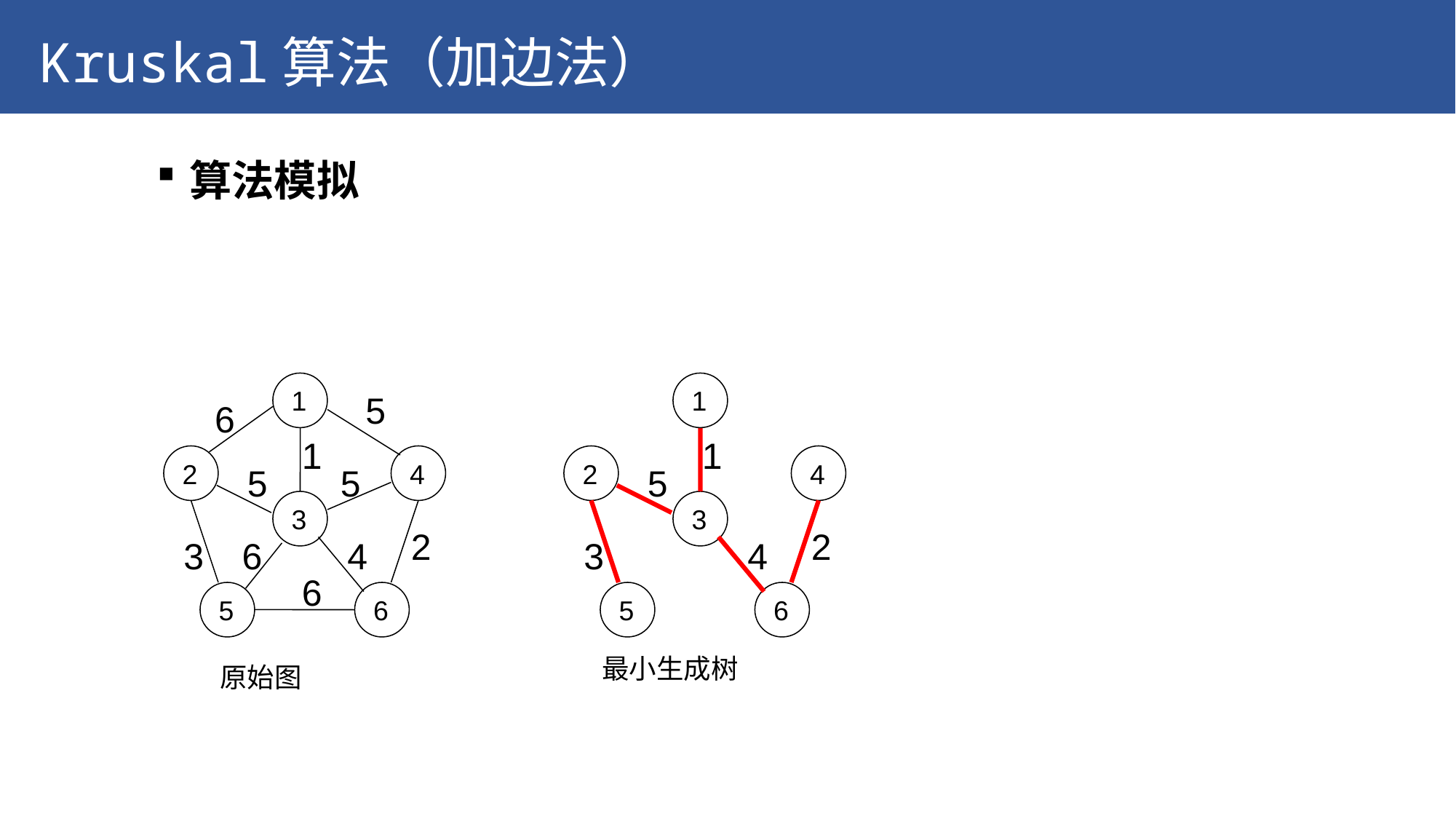

Kruskal算法（加边法）
算法模拟
1
5
6
1
5
5
2
3
6
4
6

2
4
3
5
6
1
1

2
4
5

3

2
3
4

5
6
最小生成树
原始图